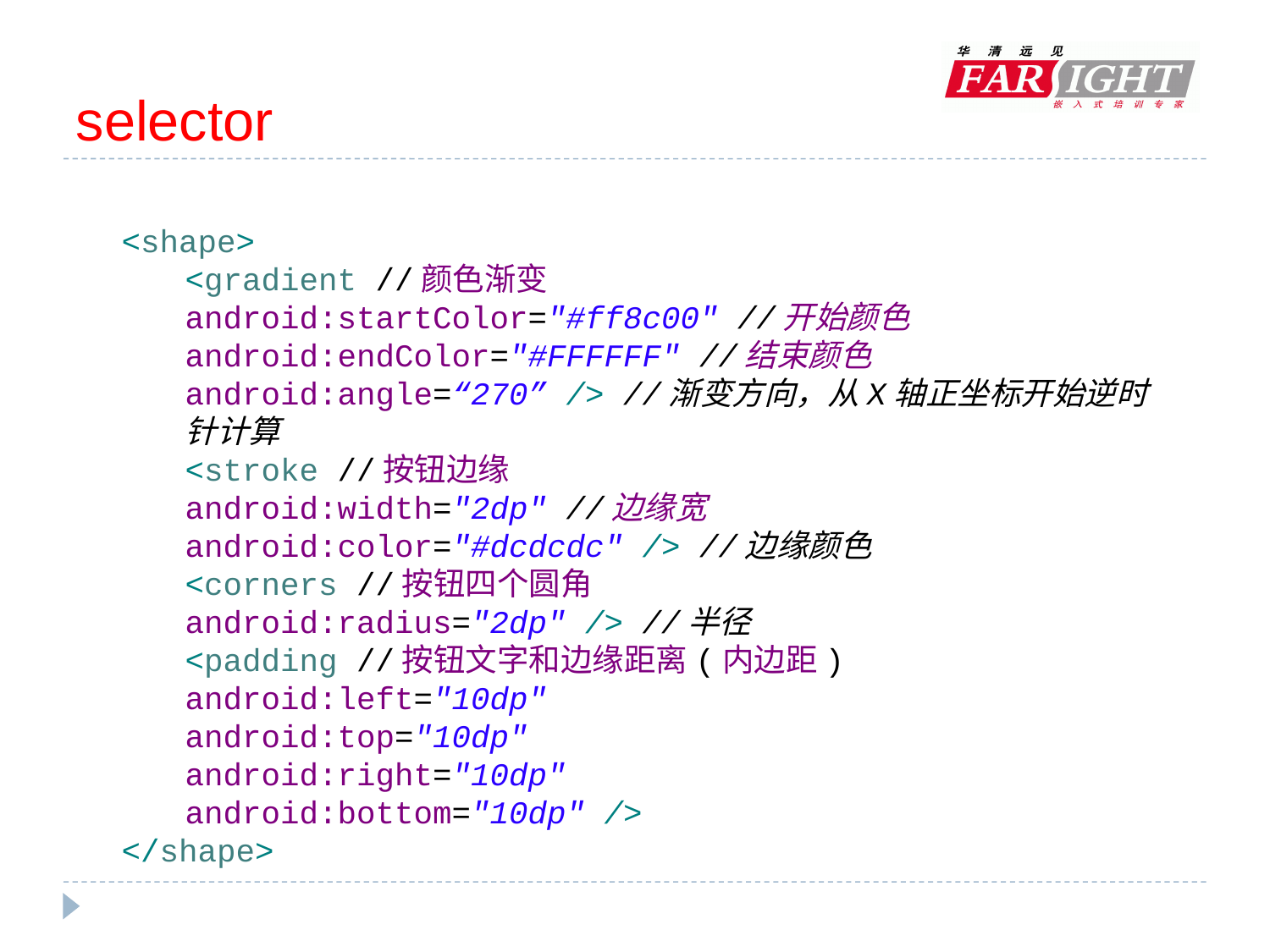

# selector
<shape>
<gradient //颜色渐变
android:startColor="#ff8c00" //开始颜色
android:endColor="#FFFFFF" //结束颜色
android:angle=“270” /> //渐变方向，从X轴正坐标开始逆时针计算
<stroke //按钮边缘
android:width="2dp" //边缘宽
android:color="#dcdcdc" /> //边缘颜色
<corners //按钮四个圆角
android:radius="2dp" /> //半径
<padding //按钮文字和边缘距离(内边距)
android:left="10dp"
android:top="10dp"
android:right="10dp"
android:bottom="10dp" />
</shape>